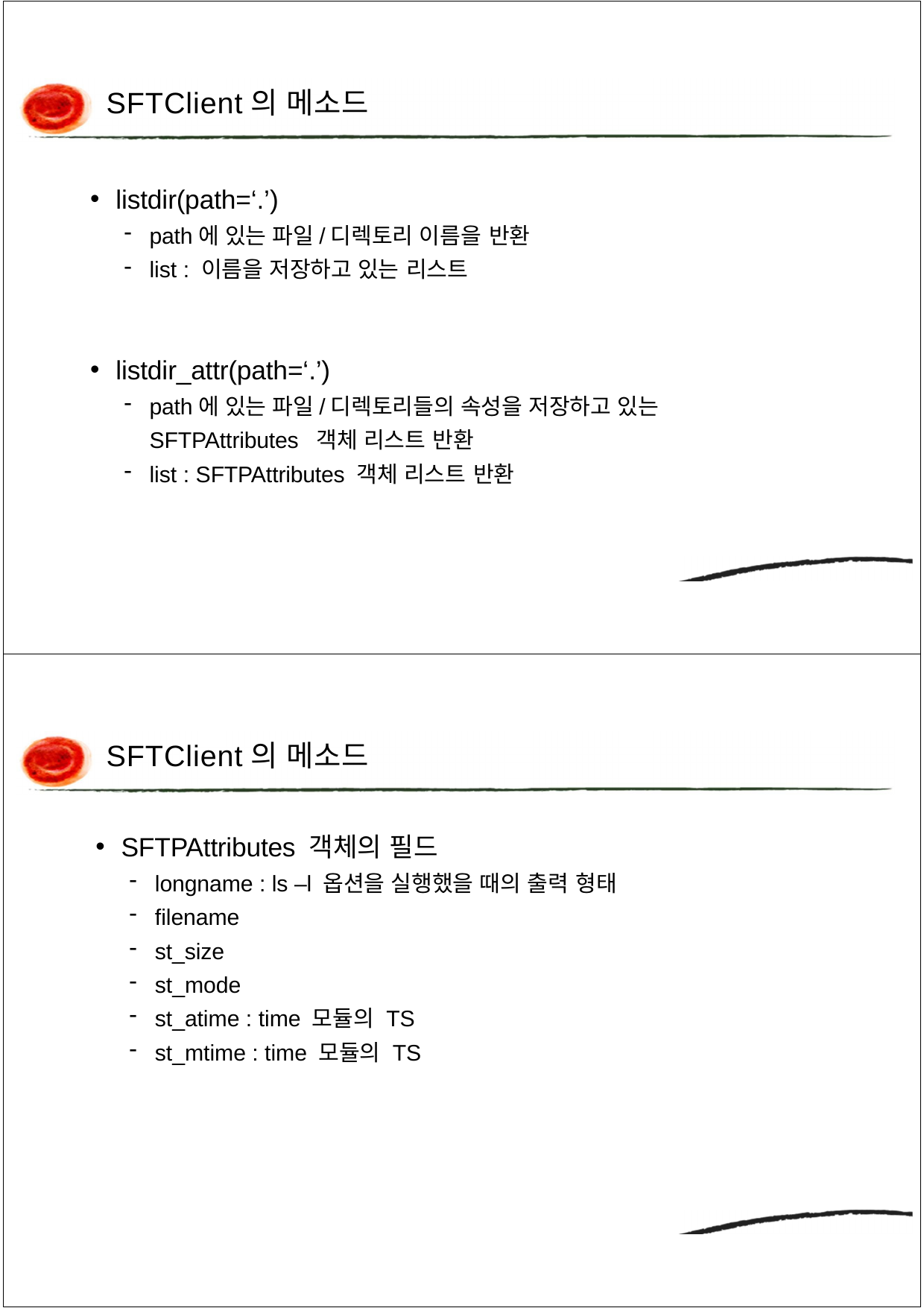

SFTClient의 메소드

listdir(path=‘.’)
path에 있는 파일/디렉토리 이름을 반환
list : 이름을 저장하고 있는 리스트

listdir_attr(path=‘.’)
path에 있는 파일/디렉토리들의 속성을 저장하고 있는 SFTPAttributes  객체 리스트 반환
list : SFTPAttributes 객체 리스트 반환

SFTClient의 메소드

SFTPAttributes 객체의 필드
longname : ls –l 옵션을 실행했을 때의 출력 형태
filename
st_size
st_mode
st_atime : time 모듈의 TS
st_mtime : time 모듈의 TS